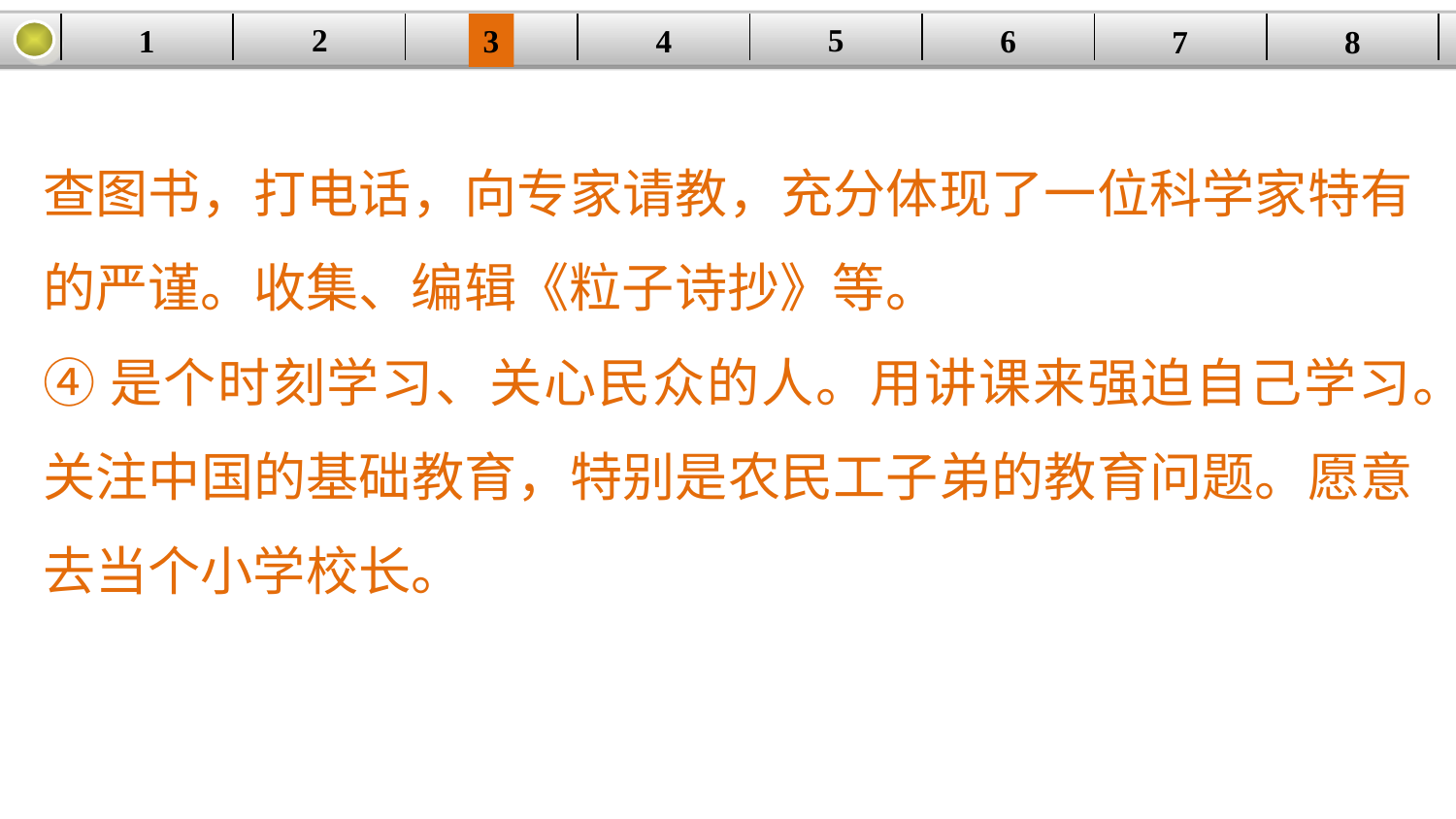

5
2
1
4
6
|  |  |  |  |  |  |  |  |
| --- | --- | --- | --- | --- | --- | --- | --- |
3
8
7

查图书，打电话，向专家请教，充分体现了一位科学家特有的严谨。收集、编辑《粒子诗抄》等。
④是个时刻学习、关心民众的人。用讲课来强迫自己学习。关注中国的基础教育，特别是农民工子弟的教育问题。愿意去当个小学校长。